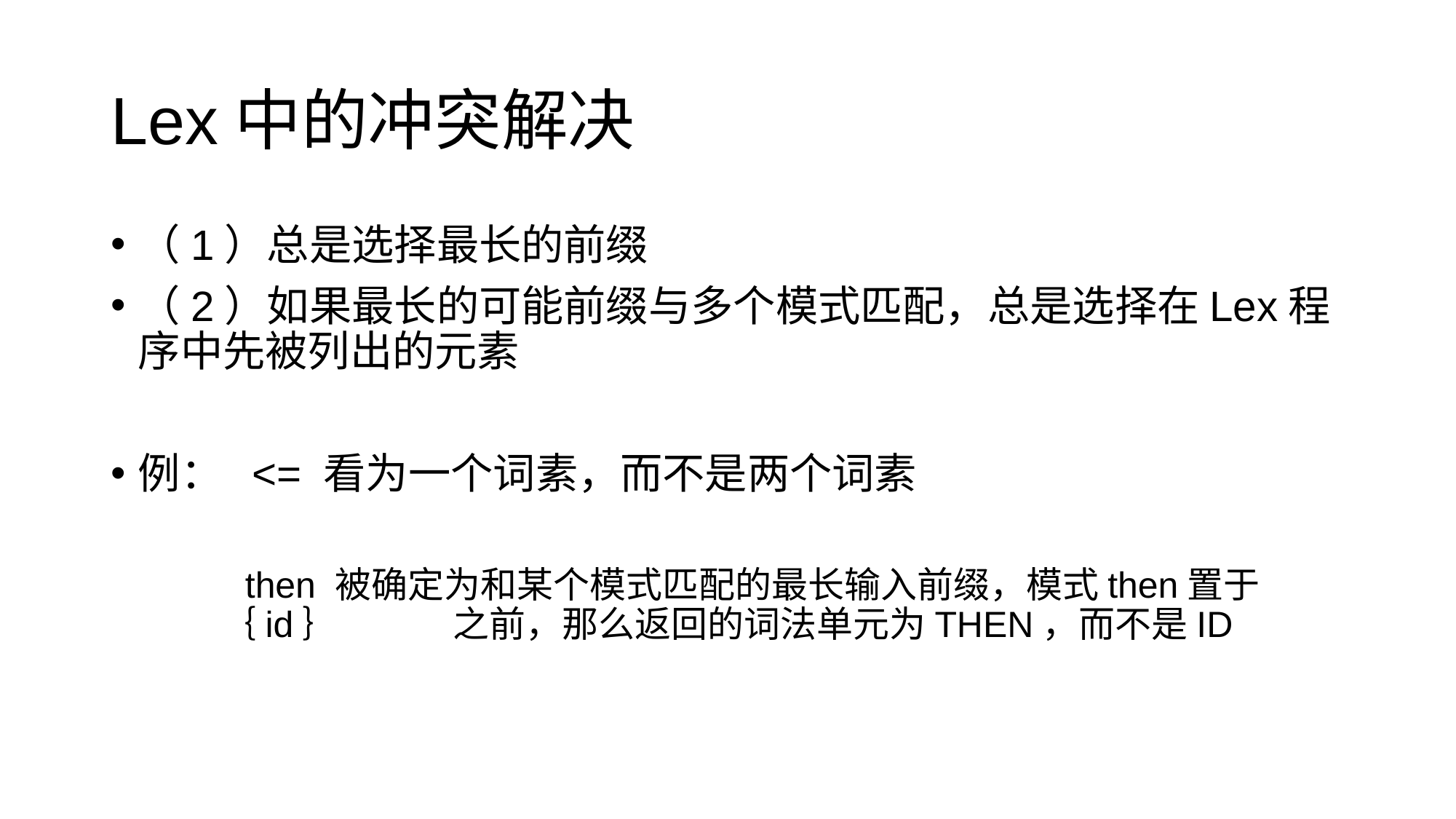

# Lex中的冲突解决
（1）总是选择最长的前缀
（2）如果最长的可能前缀与多个模式匹配，总是选择在Lex程序中先被列出的元素

例：  <= 看为一个词素，而不是两个词素

   then 被确定为和某个模式匹配的最长输入前缀，模式then置于｛id｝              之前，那么返回的词法单元为THEN，而不是ID